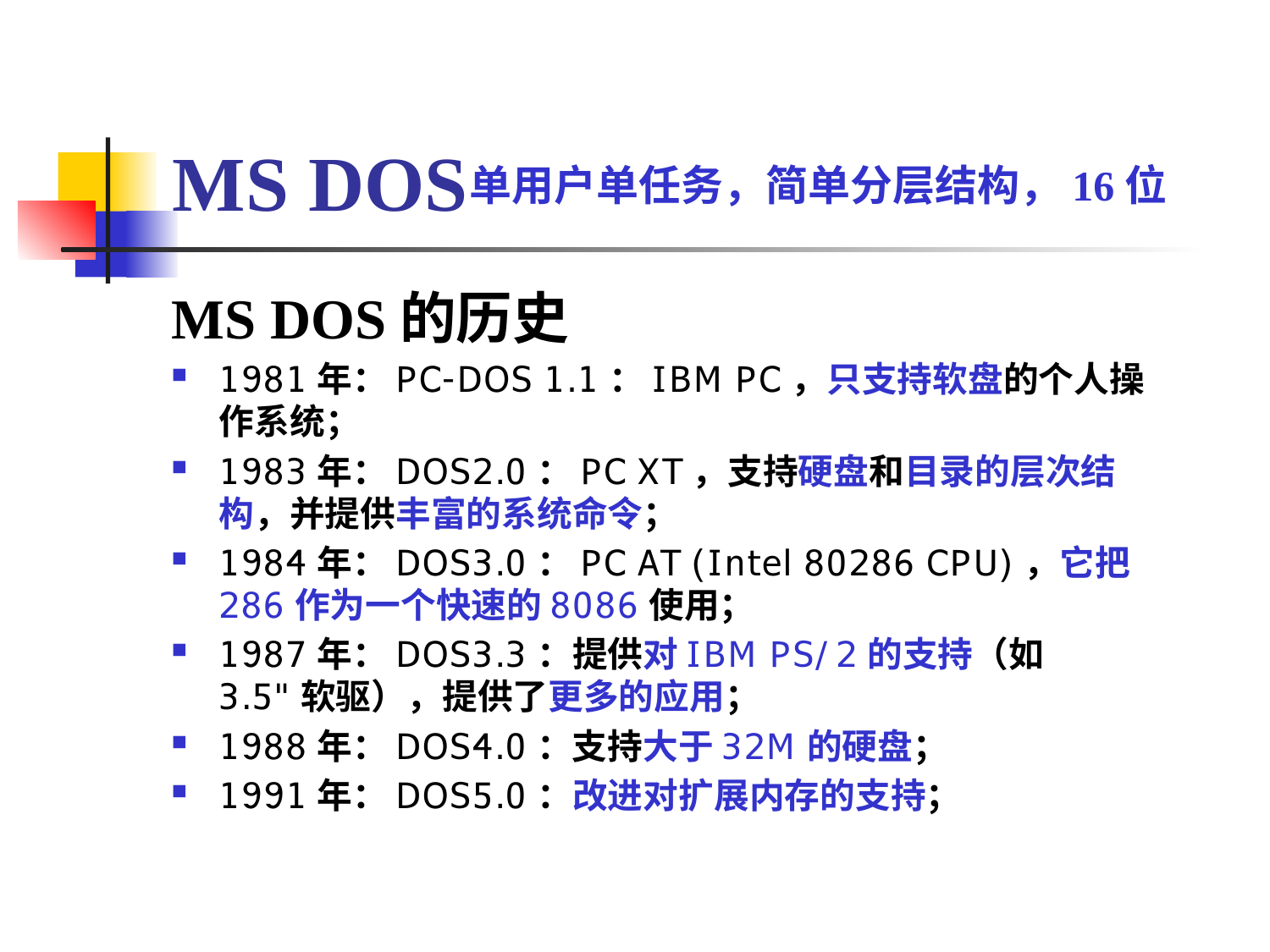

# MS DOS
单用户单任务，简单分层结构，16位
MS DOS的历史
1981年：PC-DOS 1.1：IBM PC，只支持软盘的个人操作系统；
1983年：DOS2.0：PC XT，支持硬盘和目录的层次结构，并提供丰富的系统命令；
1984年：DOS3.0：PC AT (Intel 80286 CPU)，它把286作为一个快速的8086使用；
1987年：DOS3.3：提供对IBM PS/2的支持（如3.5"软驱），提供了更多的应用；
1988年：DOS4.0：支持大于32M的硬盘；
1991年：DOS5.0：改进对扩展内存的支持；